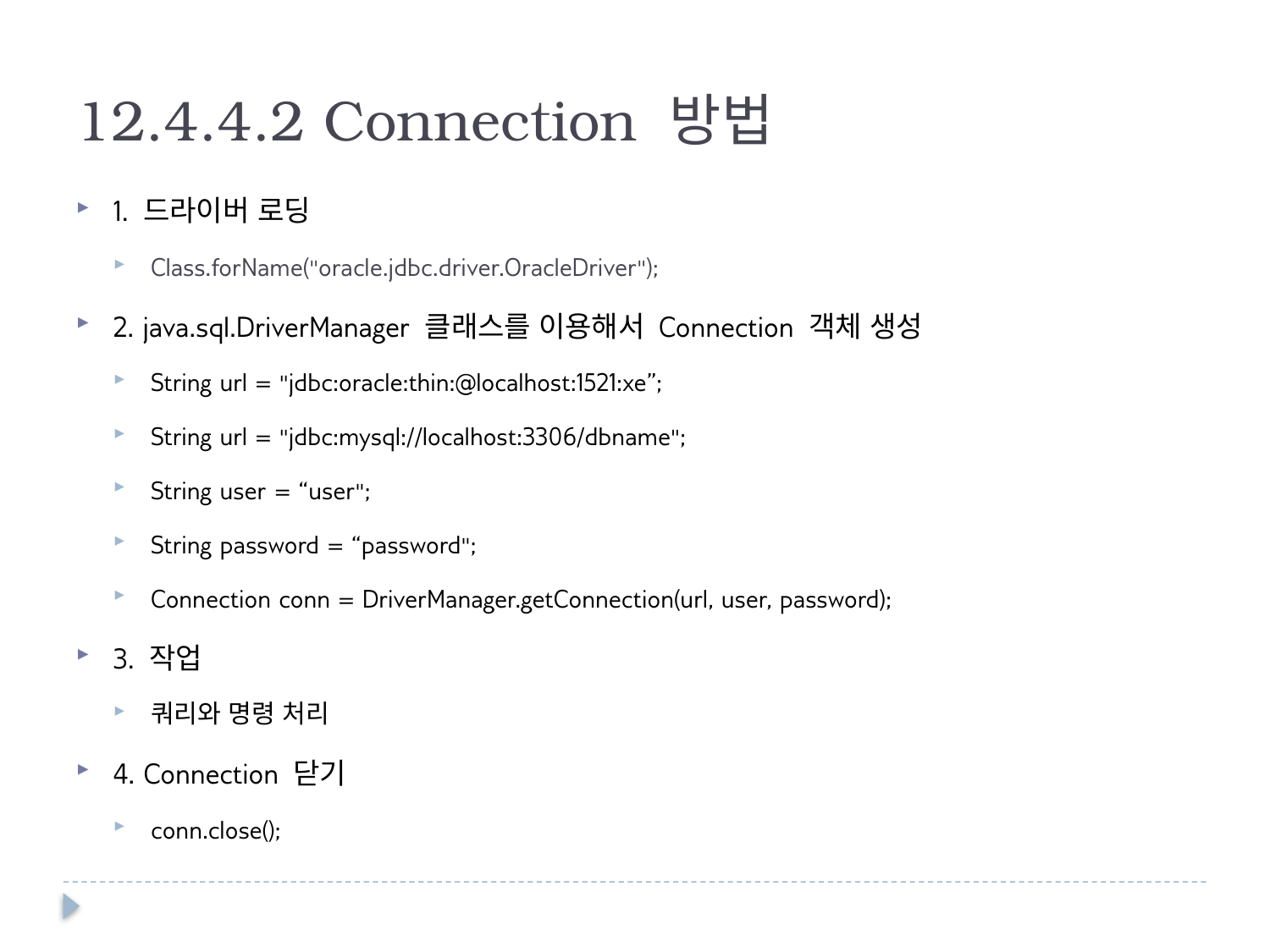

12.4.4.2 Connection 방법
1. 드라이버 로딩
Class.forName("oracle.jdbc.driver.OracleDriver");
2. java.sql.DriverManager 클래스를 이용해서 Connection 객체 생성
String url = "jdbc:oracle:thin:@localhost:1521:xe”;
String url = "jdbc:mysql://localhost:3306/dbname";
String user = “user";
String password = “password";
Connection conn = DriverManager.getConnection(url, user, password);
3. 작업
쿼리와 명령 처리
4. Connection 닫기
conn.close();